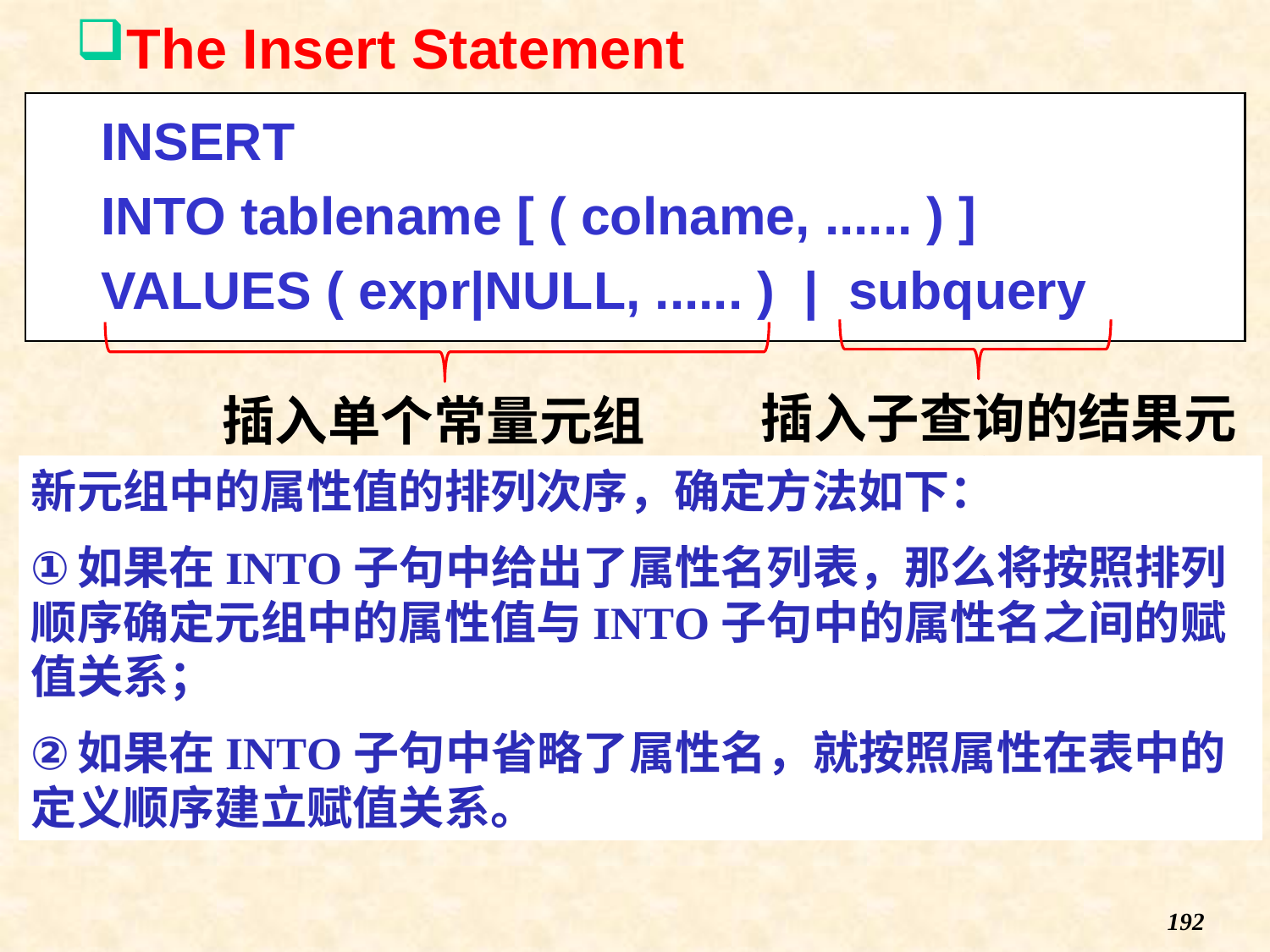

# The Insert Statement
INSERT
INTO tablename [ ( colname, ...... ) ]
VALUES ( expr|NULL, ...... )  |  subquery

插入子查询的结果元组

插入单个常量元组
新元组中的属性值的排列次序，确定方法如下：
如果在INTO子句中给出了属性名列表，那么将按照排列顺序确定元组中的属性值与INTO子句中的属性名之间的赋值关系；
如果在INTO子句中省略了属性名，就按照属性在表中的定义顺序建立赋值关系。

192